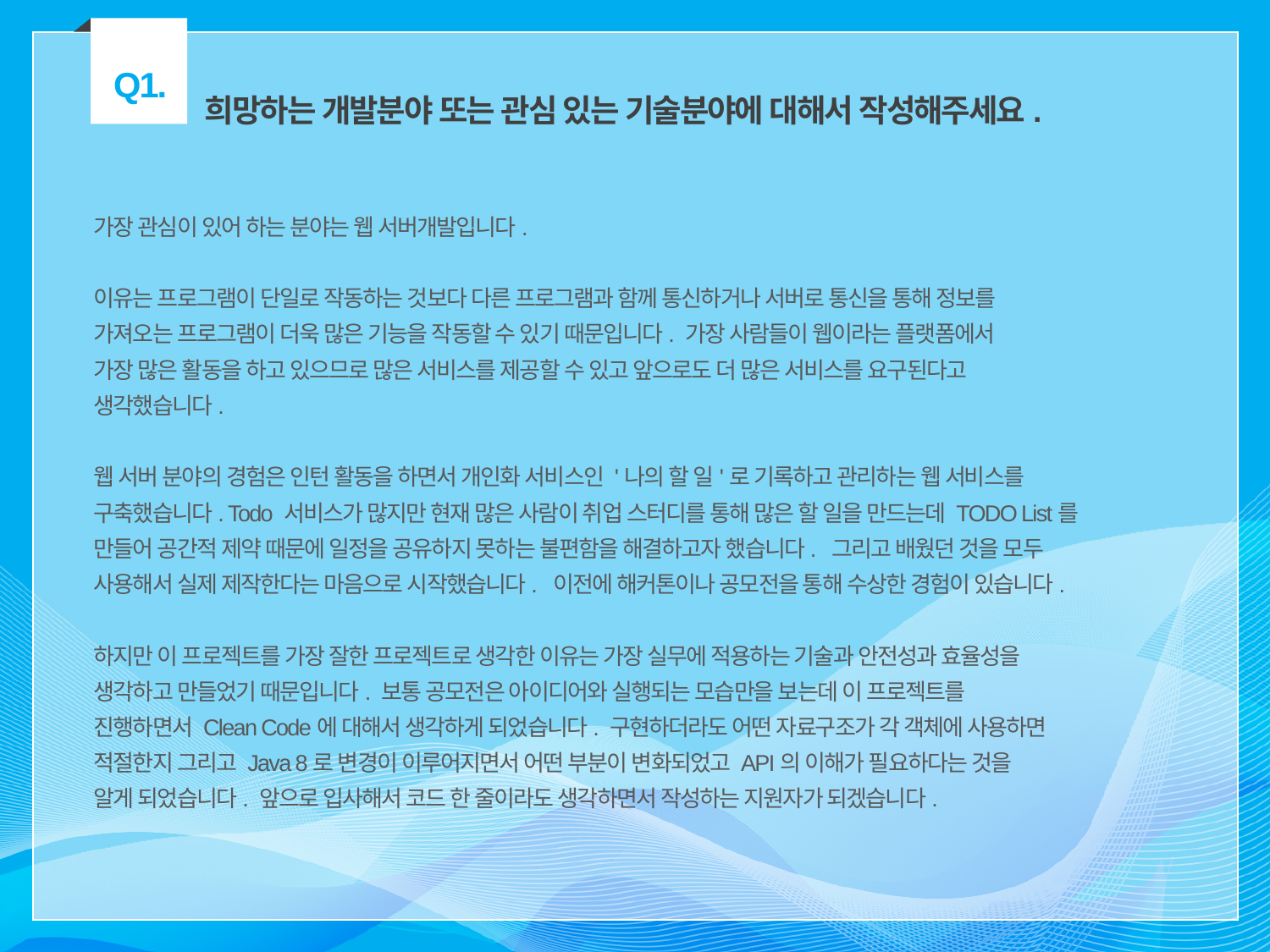

Q1.
희망하는 개발분야 또는 관심 있는 기술분야에 대해서 작성해주세요.
가장 관심이 있어 하는 분야는 웹 서버개발입니다.

이유는 프로그램이 단일로 작동하는 것보다 다른 프로그램과 함께 통신하거나 서버로 통신을 통해 정보를
가져오는 프로그램이 더욱 많은 기능을 작동할 수 있기 때문입니다. 가장 사람들이 웹이라는 플랫폼에서
가장 많은 활동을 하고 있으므로 많은 서비스를 제공할 수 있고 앞으로도 더 많은 서비스를 요구된다고
생각했습니다.
웹 서버 분야의 경험은 인턴 활동을 하면서 개인화 서비스인 '나의 할 일'로 기록하고 관리하는 웹 서비스를
구축했습니다. Todo 서비스가 많지만 현재 많은 사람이 취업 스터디를 통해 많은 할 일을 만드는데 TODO List를
만들어 공간적 제약 때문에 일정을 공유하지 못하는 불편함을 해결하고자 했습니다.  그리고 배웠던 것을 모두
사용해서 실제 제작한다는 마음으로 시작했습니다.  이전에 해커톤이나 공모전을 통해 수상한 경험이 있습니다.

하지만 이 프로젝트를 가장 잘한 프로젝트로 생각한 이유는 가장 실무에 적용하는 기술과 안전성과 효율성을
생각하고 만들었기 때문입니다. 보통 공모전은 아이디어와 실행되는 모습만을 보는데 이 프로젝트를
진행하면서 Clean Code에 대해서 생각하게 되었습니다. 구현하더라도 어떤 자료구조가 각 객체에 사용하면
적절한지 그리고 Java 8로 변경이 이루어지면서 어떤 부분이 변화되었고 API의 이해가 필요하다는 것을
알게 되었습니다. 앞으로 입사해서 코드 한 줄이라도 생각하면서 작성하는 지원자가 되겠습니다.